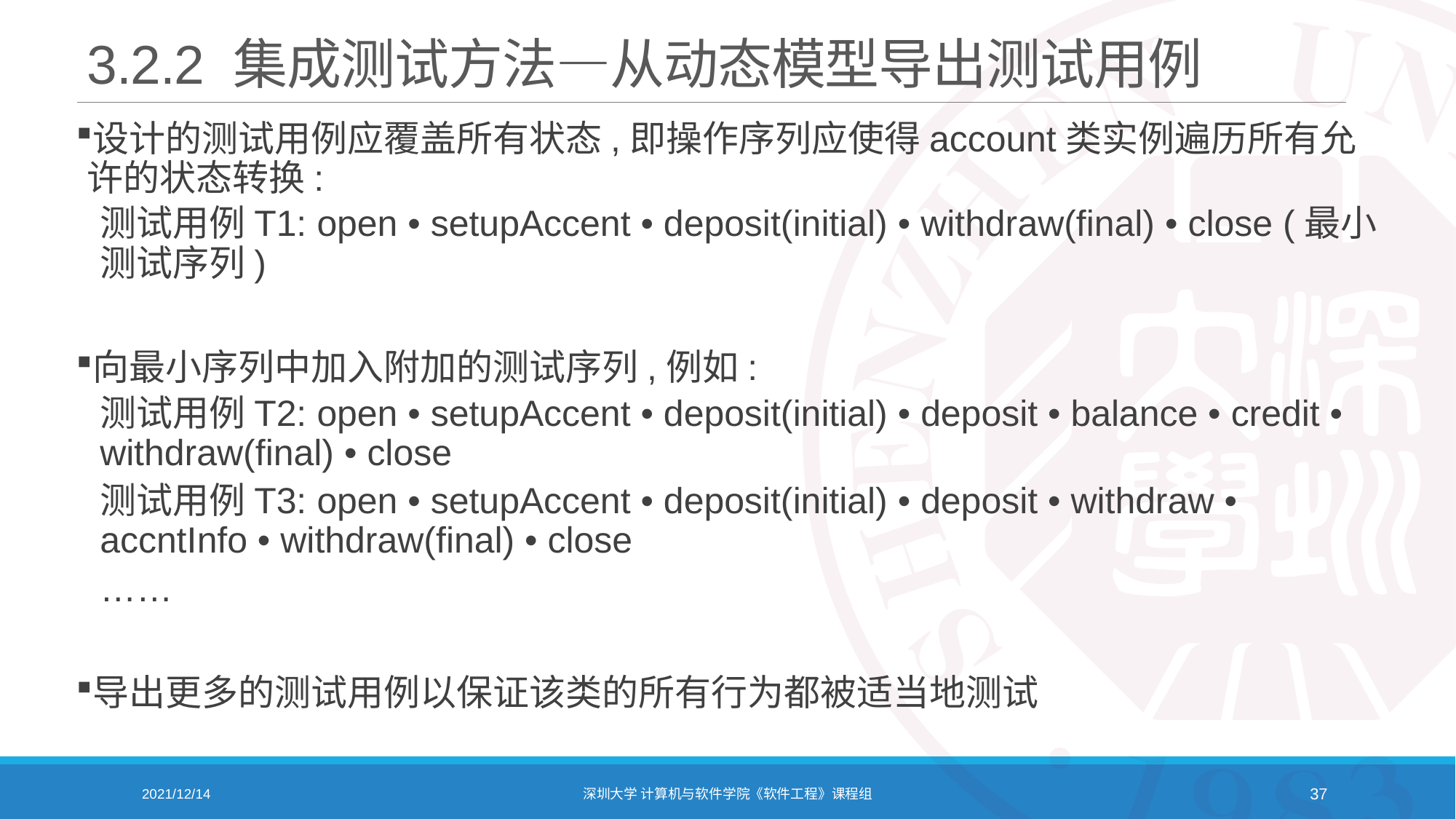

# 3.2.2 集成测试方法—从动态模型导出测试用例
设计的测试用例应覆盖所有状态,即操作序列应使得account类实例遍历所有允许的状态转换:
测试用例T1: open • setupAccent • deposit(initial) • withdraw(final) • close (最小测试序列)

向最小序列中加入附加的测试序列,例如:
测试用例T2: open • setupAccent • deposit(initial) • deposit • balance • credit • withdraw(final) • close
测试用例T3: open • setupAccent • deposit(initial) • deposit • withdraw • accntInfo • withdraw(final) • close
……

导出更多的测试用例以保证该类的所有行为都被适当地测试

2021/12/14
深圳大学 计算机与软件学院《软件工程》课程组
37